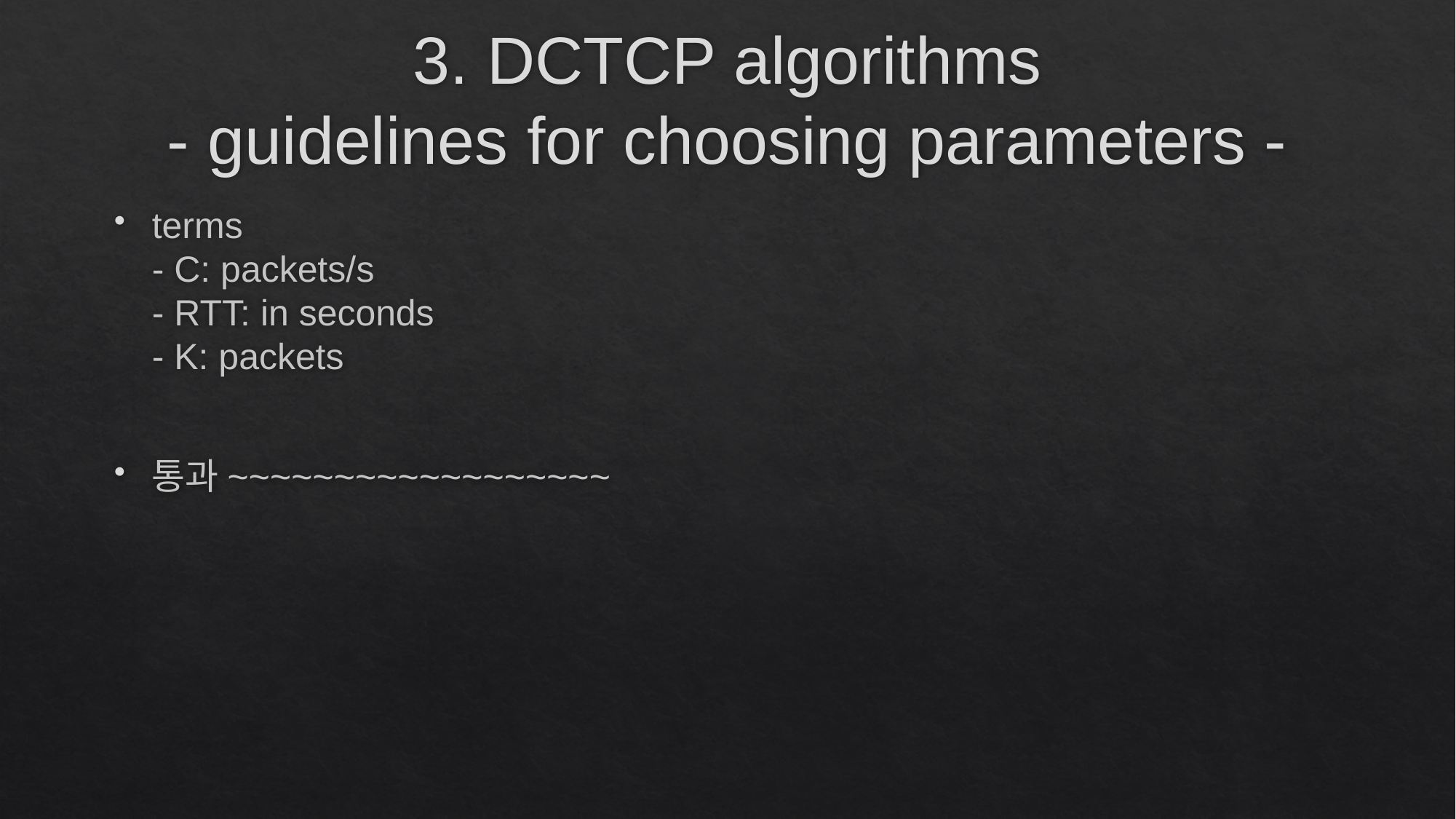

# 3. DCTCP algorithms - guidelines for choosing parameters -
terms
- C: packets/s
- RTT: in seconds
- K: packets

통과~~~~~~~~~~~~~~~~~~